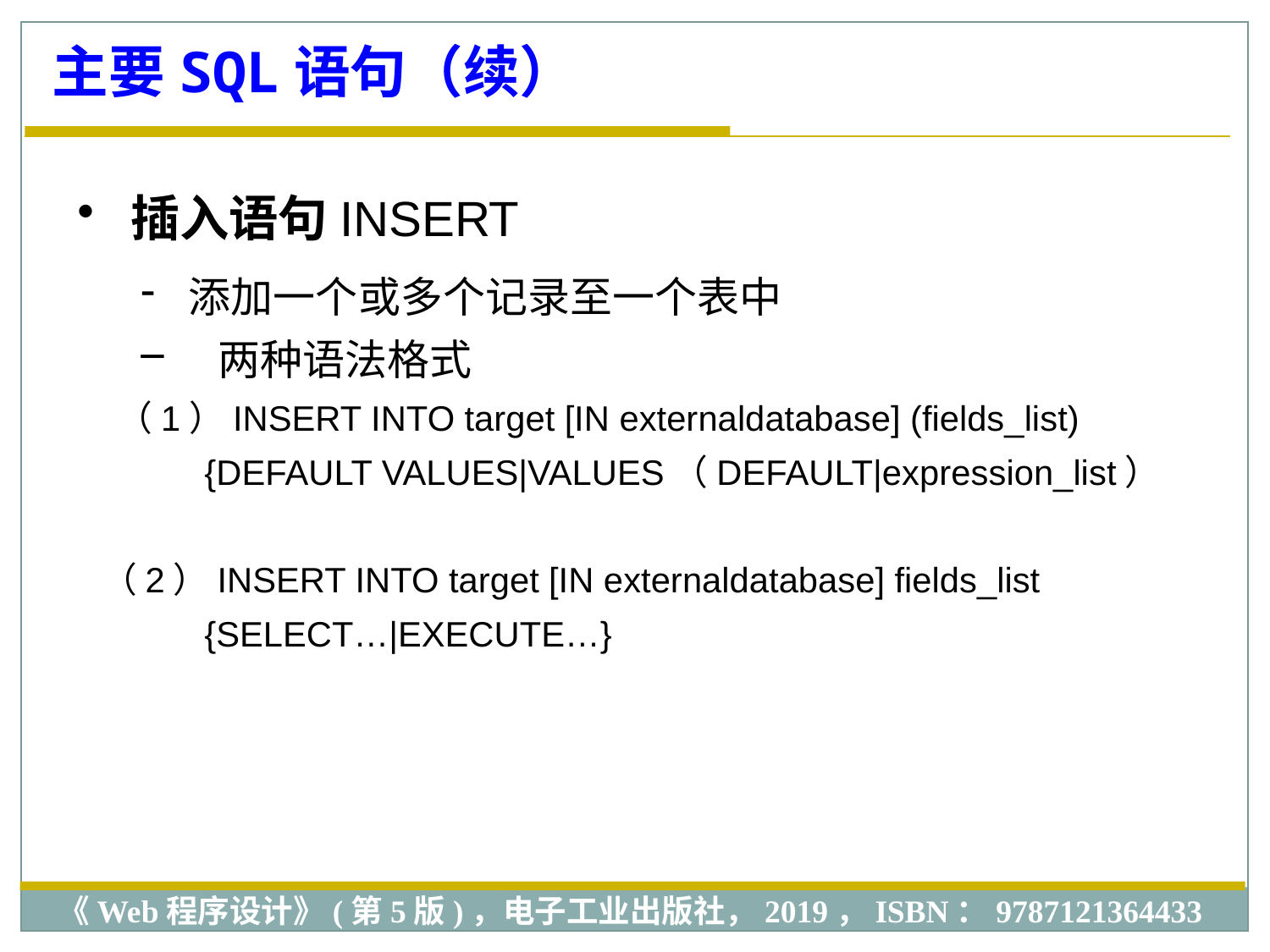

主要SQL语句（续）
 插入语句INSERT
添加一个或多个记录至一个表中
  两种语法格式
    （1）INSERT INTO target [IN externaldatabase] (fields_list)
	{DEFAULT VALUES|VALUES（DEFAULT|expression_list）

  （2）INSERT INTO target [IN externaldatabase] fields_list
	{SELECT…|EXECUTE…}